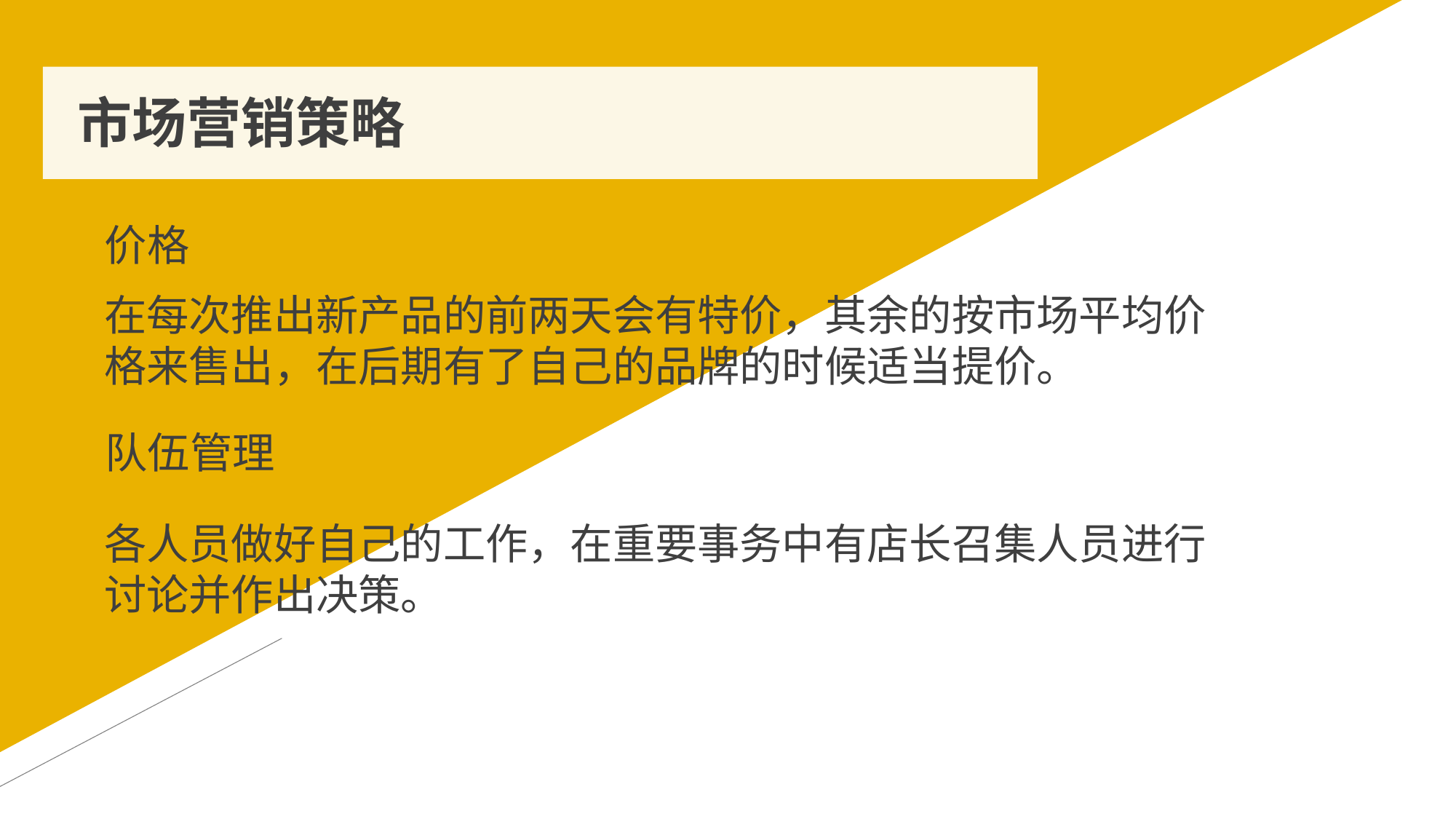

# 市场营销策略
价格
在每次推出新产品的前两天会有特价，其余的按市场平均价格来售出，在后期有了自己的品牌的时候适当提价。
队伍管理
各人员做好自己的工作，在重要事务中有店长召集人员进行讨论并作出决策。